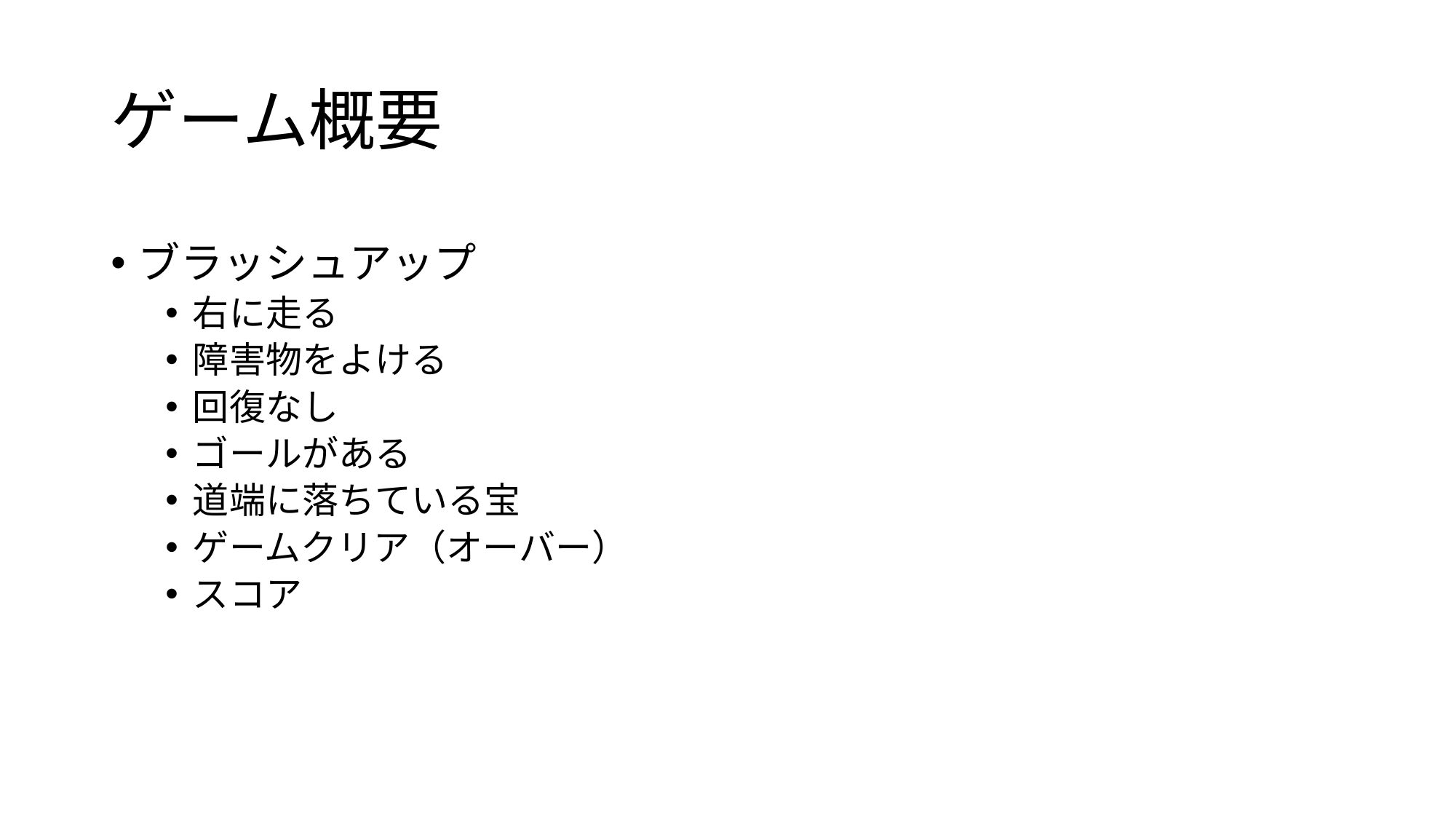

# ゲーム概要
ブラッシュアップ
右に走る
障害物をよける
回復なし
ゴールがある
道端に落ちている宝
ゲームクリア（オーバー）
スコア